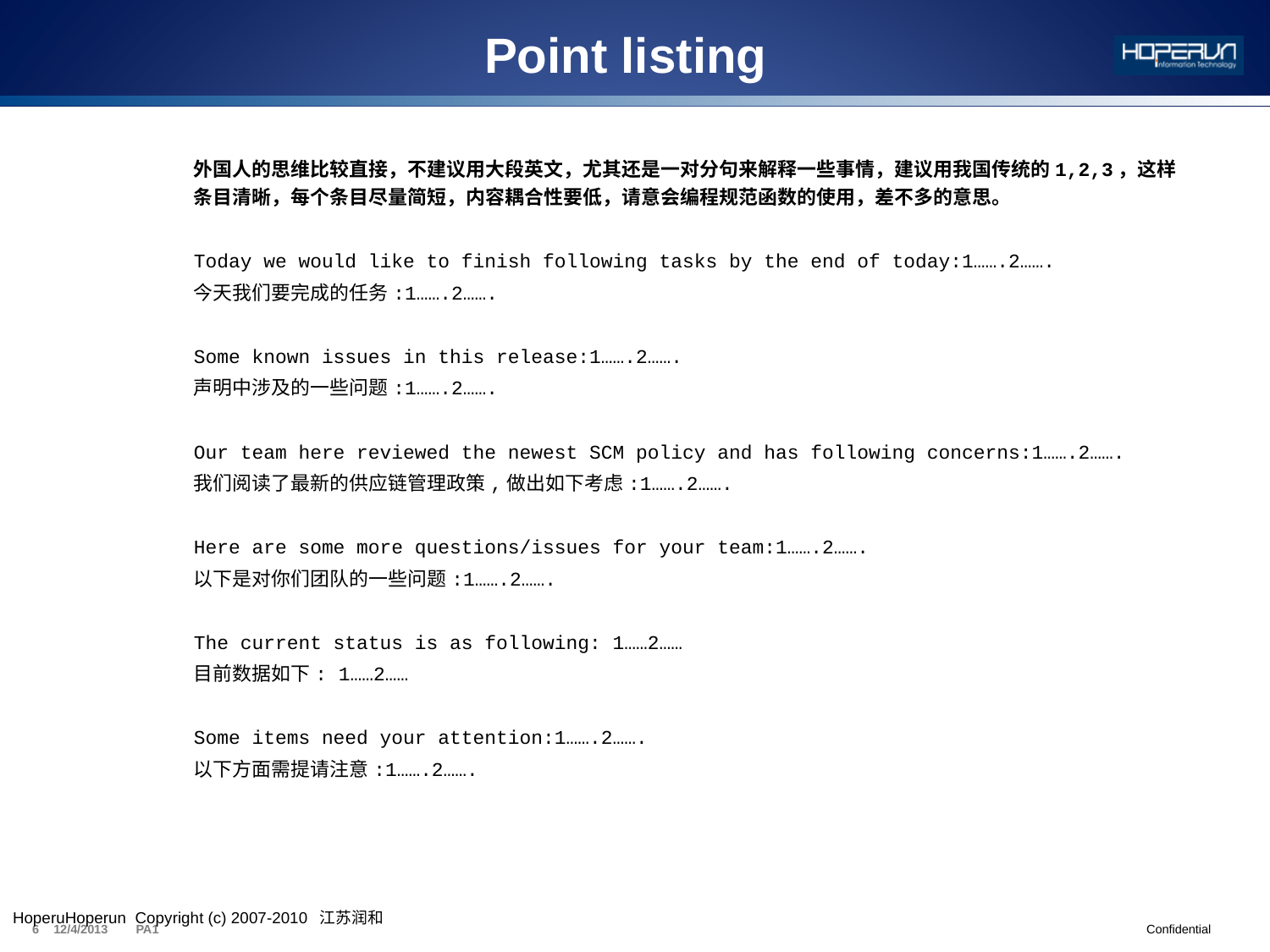

Point listing
外国人的思维比较直接，不建议用大段英文，尤其还是一对分句来解释一些事情，建议用我国传统的1,2,3，这样条目清晰，每个条目尽量简短，内容耦合性要低，请意会编程规范函数的使用，差不多的意思。

Today we would like to finish following tasks by the end of today:1…….2…….
今天我们要完成的任务:1…….2…….

Some known issues in this release:1…….2…….
声明中涉及的一些问题:1…….2…….

Our team here reviewed the newest SCM policy and has following concerns:1…….2…….
我们阅读了最新的供应链管理政策,做出如下考虑:1…….2…….

Here are some more questions/issues for your team:1…….2…….
以下是对你们团队的一些问题:1…….2…….

The current status is as following: 1……2……
目前数据如下: 1……2……

Some items need your attention:1…….2…….
以下方面需提请注意:1…….2…….

HoperuHoperun  Copyright (c) 2007-2010  江苏润和